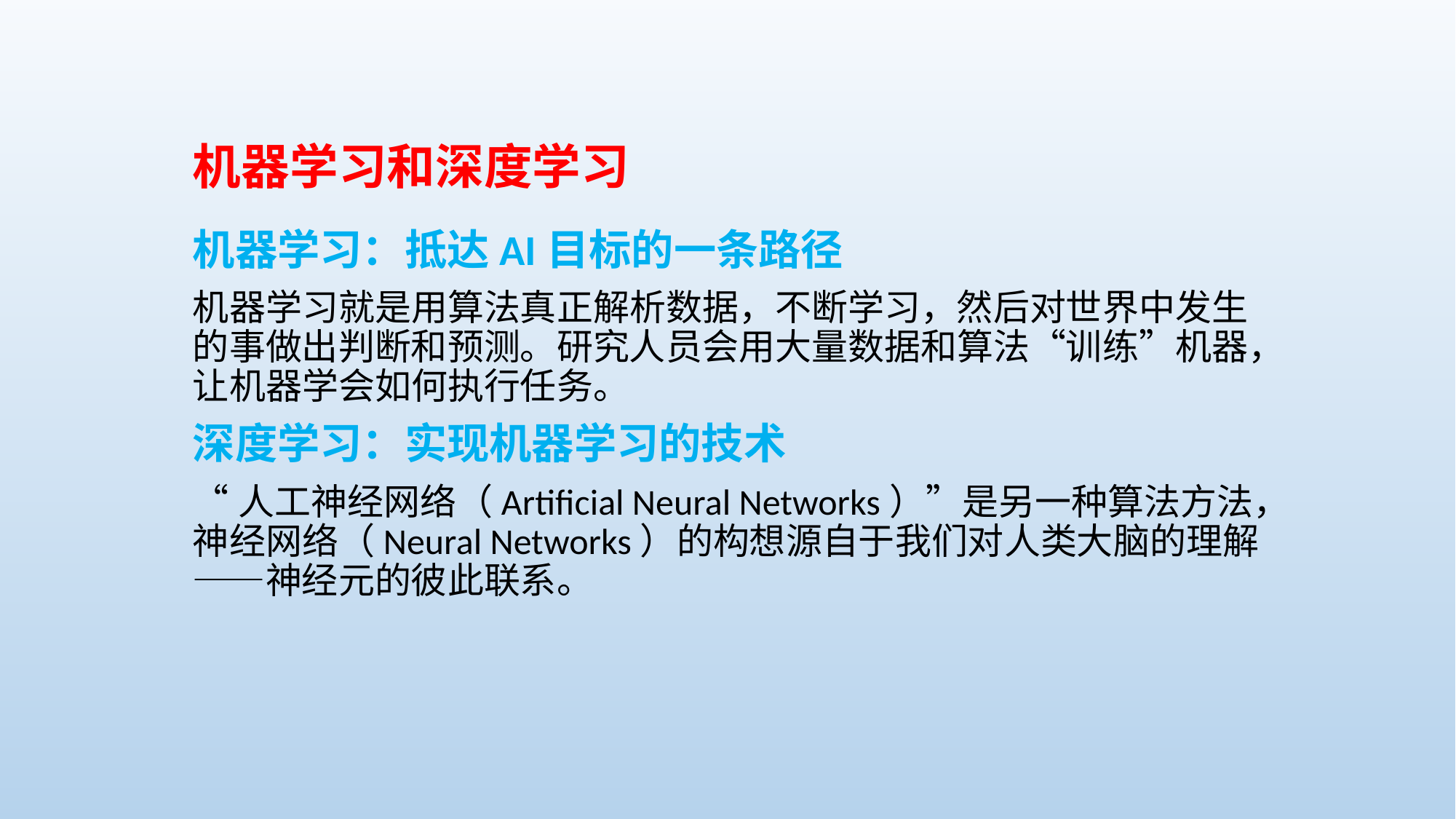

# 机器学习和深度学习
机器学习：抵达AI目标的一条路径
机器学习就是用算法真正解析数据，不断学习，然后对世界中发生的事做出判断和预测。研究人员会用大量数据和算法“训练”机器，让机器学会如何执行任务。
深度学习：实现机器学习的技术
“人工神经网络（Artificial Neural Networks）”是另一种算法方法，神经网络（Neural Networks）的构想源自于我们对人类大脑的理解——神经元的彼此联系。